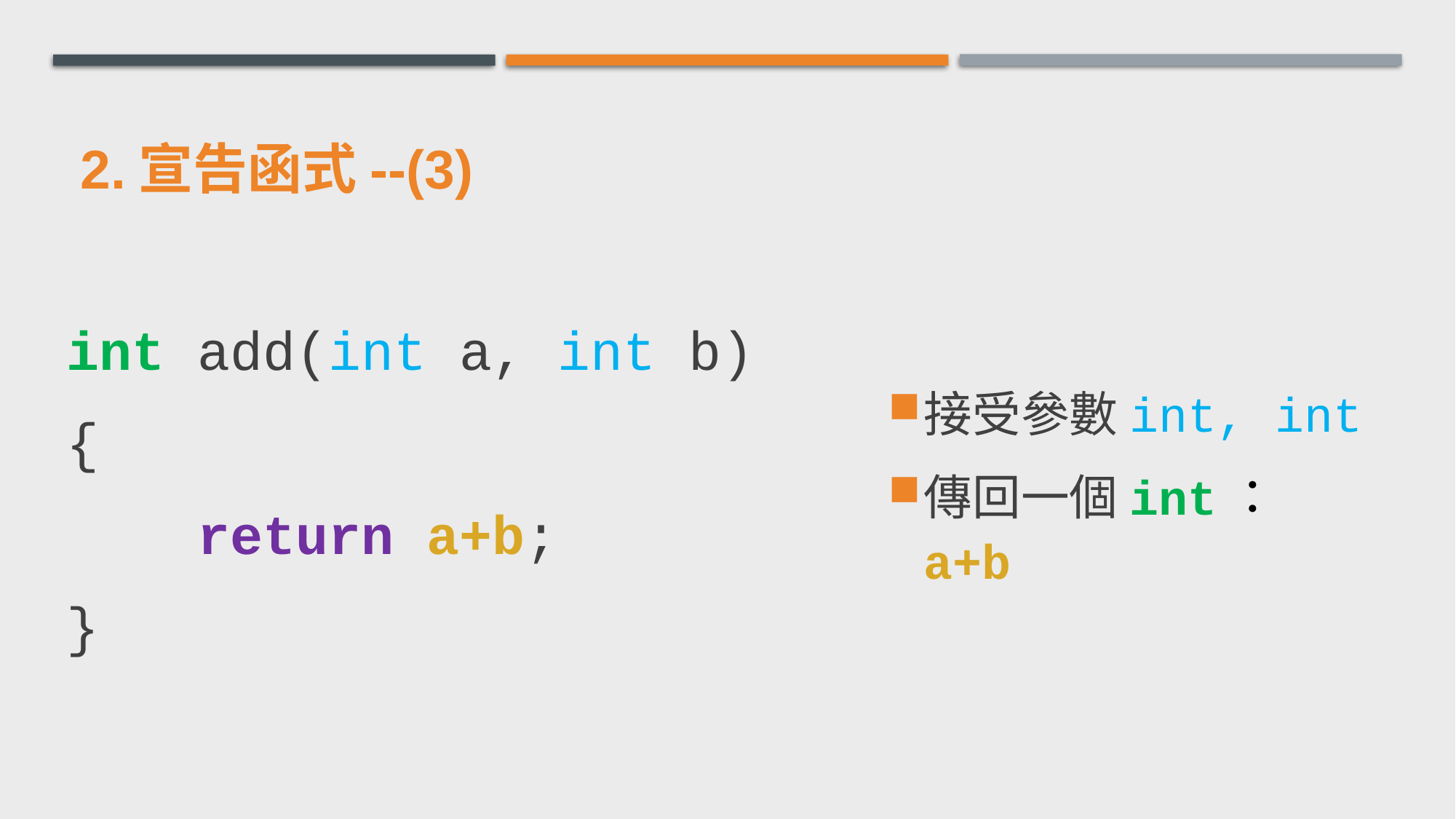

# 2.宣告函式--(3)
int add(int a, int b)
{
    return a+b;
}
接受參數int, int
傳回一個int：a+b